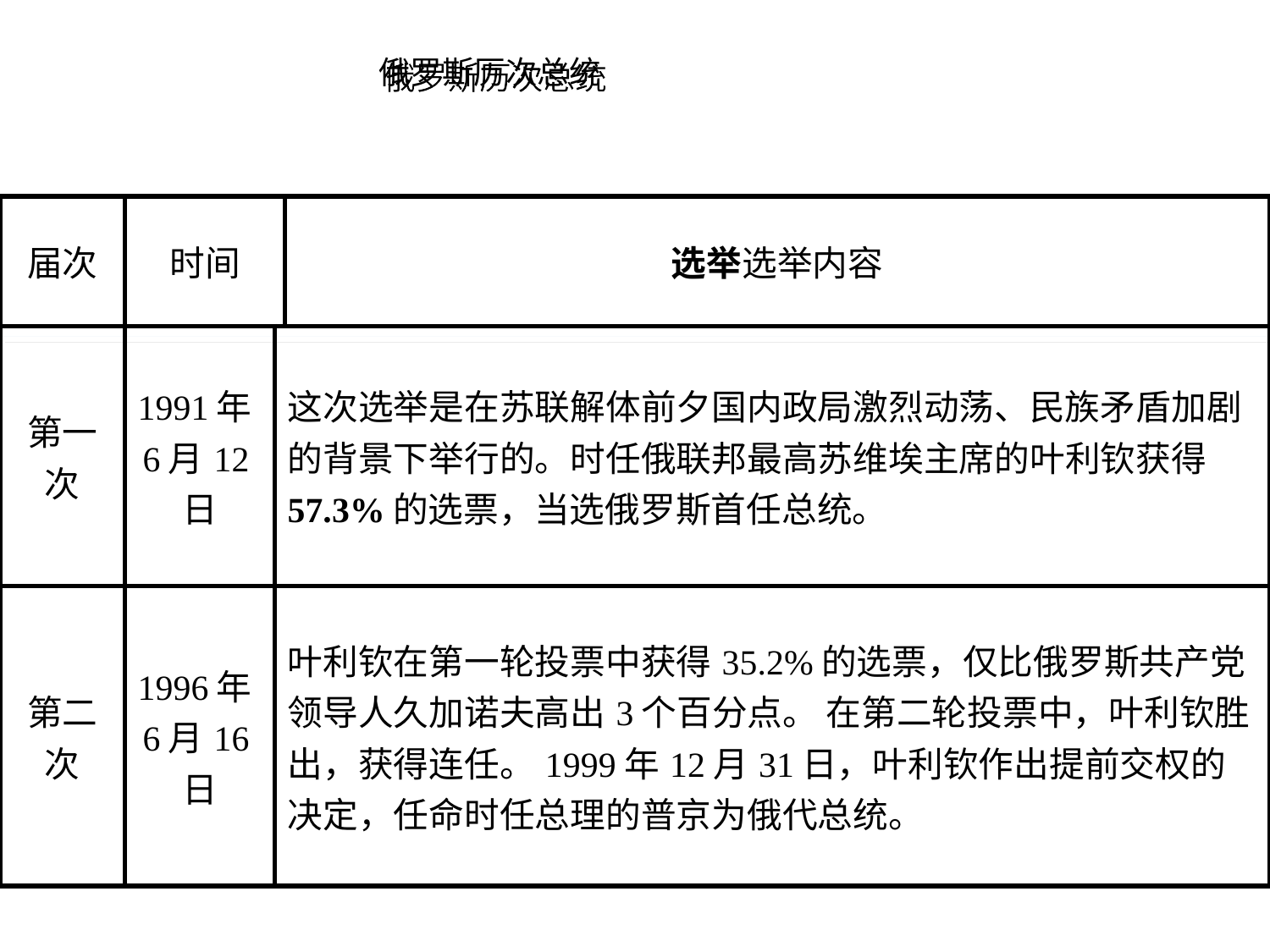

俄罗斯历次总统
| 届次 | 时间 | 选举选举内容 |
| --- | --- | --- |
| 第一次 | 1991年6月12日 | 这次选举是在苏联解体前夕国内政局激烈动荡、民族矛盾加剧的背景下举行的。时任俄联邦最高苏维埃主席的叶利钦获得57.3%的选票，当选俄罗斯首任总统。 |
| --- | --- | --- |

| 第二次 | 1996年6月16日 | 叶利钦在第一轮投票中获得35.2%的选票，仅比俄罗斯共产党领导人久加诺夫高出3个百分点。 在第二轮投票中，叶利钦胜出，获得连任。1999年12月31日，叶利钦作出提前交权的决定，任命时任总理的普京为俄代总统。 |
| --- | --- | --- |